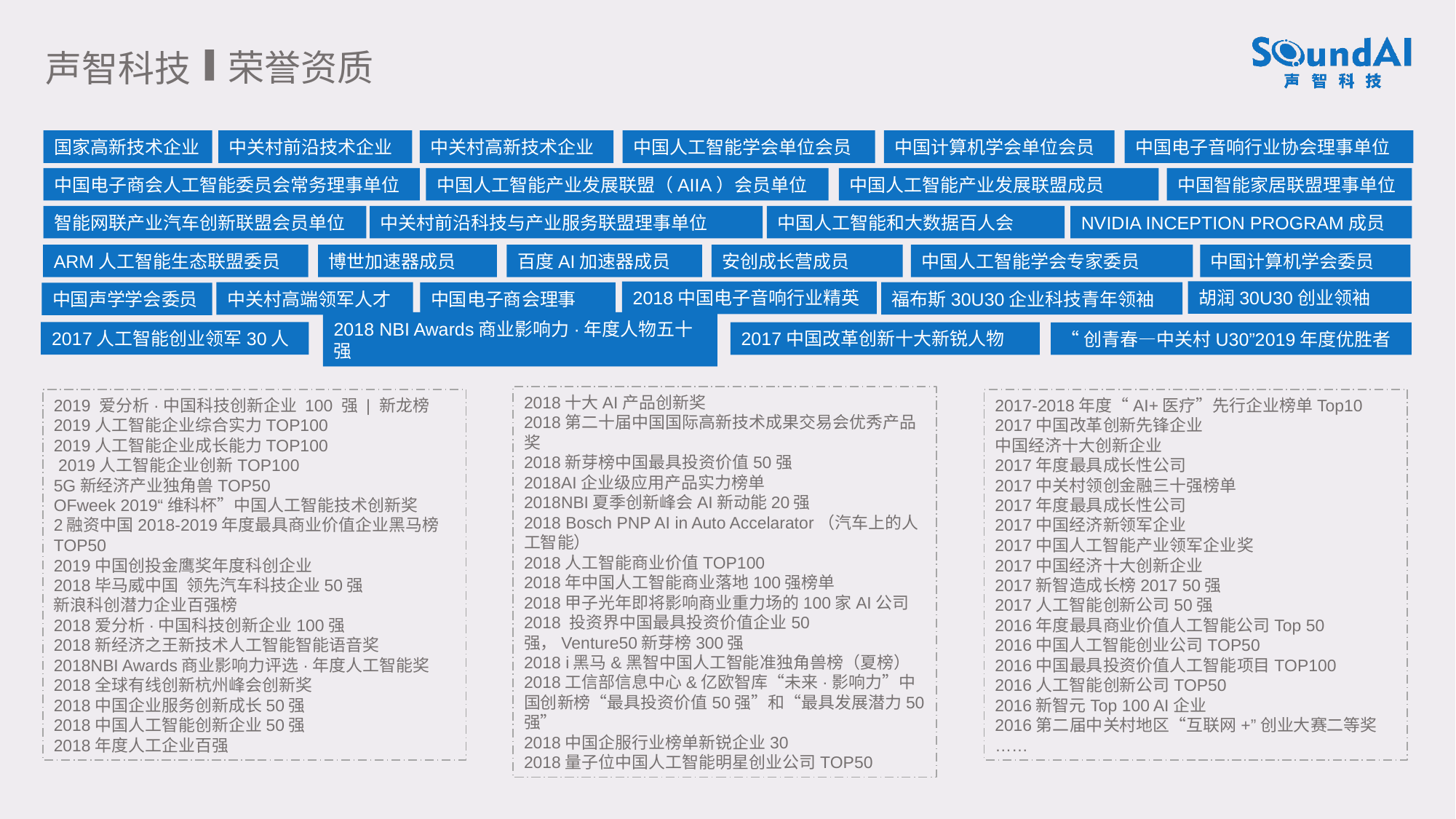

荣誉资质
声智科技

国家高新技术企业
中关村前沿技术企业
中关村高新技术企业
中国人工智能学会单位会员
中国计算机学会单位会员
中国电子音响行业协会理事单位
中国人工智能产业发展联盟成员
中国电子商会人工智能委员会常务理事单位
中国智能家居联盟理事单位
中国人工智能产业发展联盟（AIIA）会员单位
智能网联产业汽车创新联盟会员单位
中关村前沿科技与产业服务联盟理事单位
中国人工智能和大数据百人会
NVIDIA INCEPTION PROGRAM成员
ARM人工智能生态联盟委员
中国计算机学会委员
博世加速器成员
百度AI加速器成员
安创成长营成员
中国人工智能学会专家委员
2018中国电子音响行业精英
胡润30U30创业领袖
中关村高端领军人才
福布斯30U30企业科技青年领袖
中国电子商会理事
中国声学学会委员
2017人工智能创业领军30人
“创青春—中关村U30”2019年度优胜者
2017中国改革创新十大新锐人物
2018 NBI Awards商业影响力·年度人物五十强
2018十大AI产品创新奖
2018第二十届中国国际高新技术成果交易会优秀产品奖
2018新芽榜中国最具投资价值50强
2018AI企业级应用产品实力榜单
2018NBI夏季创新峰会AI新动能20强
2018 Bosch PNP AI in Auto Accelarator（汽车上的人工智能）
2018人工智能商业价值TOP100
2018年中国人工智能商业落地100强榜单
2018甲子光年即将影响商业重力场的100家AI公司
2018 投资界中国最具投资价值企业50强，Venture50新芽榜300强
2018 i黑马&黑智中国人工智能准独角兽榜（夏榜）
2018工信部信息中心&亿欧智库“未来·影响力”中国创新榜“最具投资价值50强”和“最具发展潜力50强”
2018中国企服行业榜单新锐企业30
2018量子位中国人工智能明星创业公司TOP50
2019 爱分析·中国科技创新企业 100 强 | 新龙榜
2019人工智能企业综合实力TOP100
2019人工智能企业成长能力TOP100
 2019人工智能企业创新TOP100
5G新经济产业独角兽TOP50
OFweek 2019“维科杯”中国人工智能技术创新奖
2融资中国2018-2019年度最具商业价值企业黑马榜TOP50
2019中国创投金鹰奖年度科创企业
2018毕马威中国­­­­领先汽车科技企业50强
新浪科创潜力企业百强榜
2018爱分析·中国科技创新企业100强
2018新经济之王新技术人工智能智能语音奖
2018NBI Awards商业影响力评选·年度人工智能奖
2018全球有线创新杭州峰会创新奖
2018中国企业服务创新成长50强
2018中国人工智能创新企业50强
2018年度人工企业百强
2017-2018年度“AI+医疗”先行企业榜单Top10
2017中国改革创新先锋企业
中国经济十大创新企业
2017年度最具成长性公司
2017中关村领创金融三十强榜单
2017年度最具成长性公司
2017中国经济新领军企业
2017中国人工智能产业领军企业奖
2017中国经济十大创新企业
2017新智造成长榜2017 50强
2017人工智能创新公司50强
2016年度最具商业价值人工智能公司Top 50
2016中国人工智能创业公司TOP50
2016中国最具投资价值人工智能项目TOP100
2016人工智能创新公司TOP50
2016新智元Top 100 AI企业
2016第二届中关村地区“互联网+”创业大赛二等奖
……